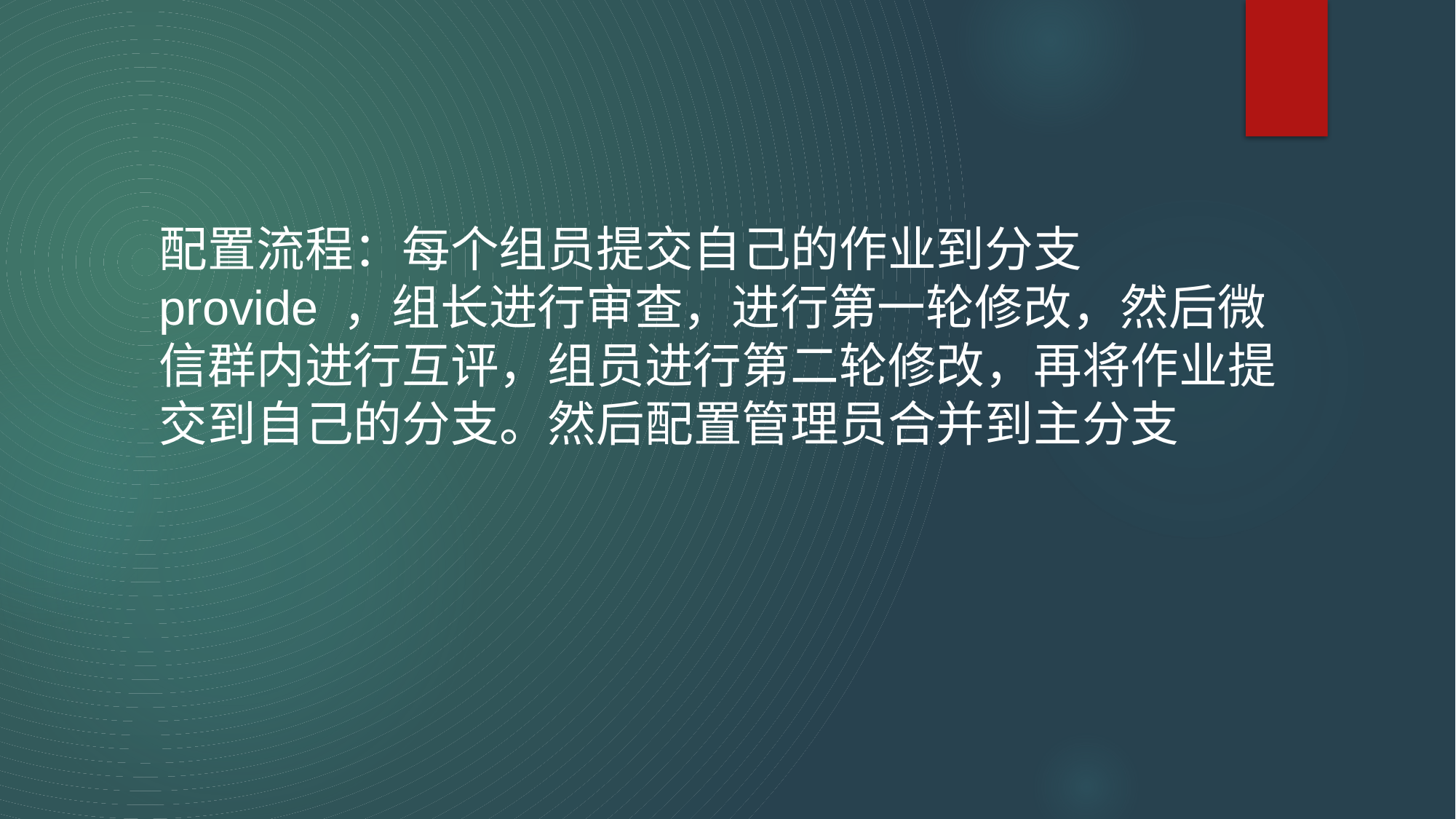

配置流程：每个组员提交自己的作业到分支provide ，组长进行审查，进行第一轮修改，然后微信群内进行互评，组员进行第二轮修改，再将作业提交到自己的分支。然后配置管理员合并到主分支